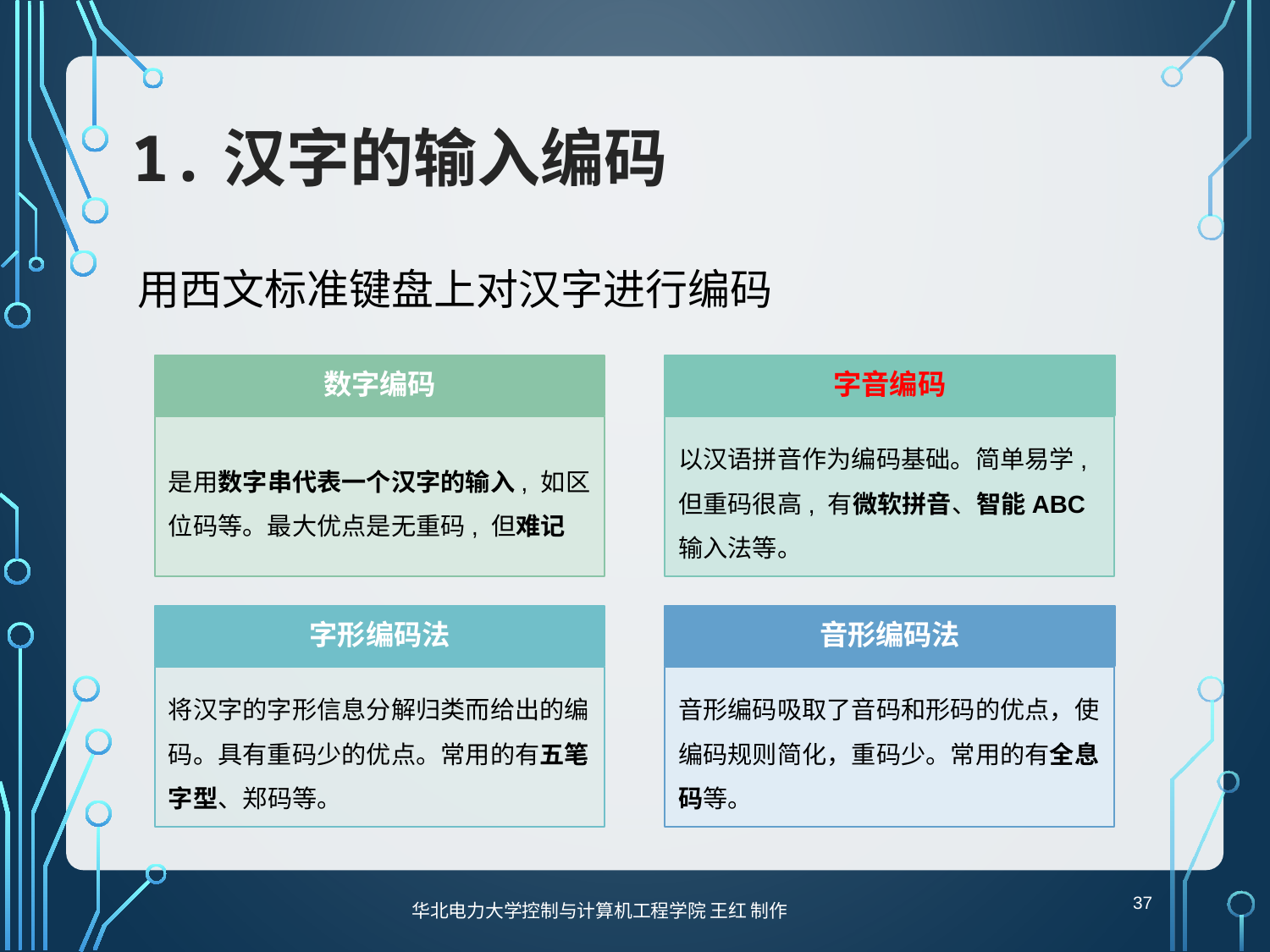

# 1.汉字的输入编码
用西文标准键盘上对汉字进行编码
数字编码
是用数字串代表一个汉字的输入, 如区位码等。最大优点是无重码, 但难记
字音编码
以汉语拼音作为编码基础。简单易学, 但重码很高, 有微软拼音、智能ABC输入法等。
字形编码法
将汉字的字形信息分解归类而给出的编码。具有重码少的优点。常用的有五笔字型、郑码等。
音形编码法
音形编码吸取了音码和形码的优点，使编码规则简化，重码少。常用的有全息码等。
37
华北电力大学控制与计算机工程学院 王红 制作